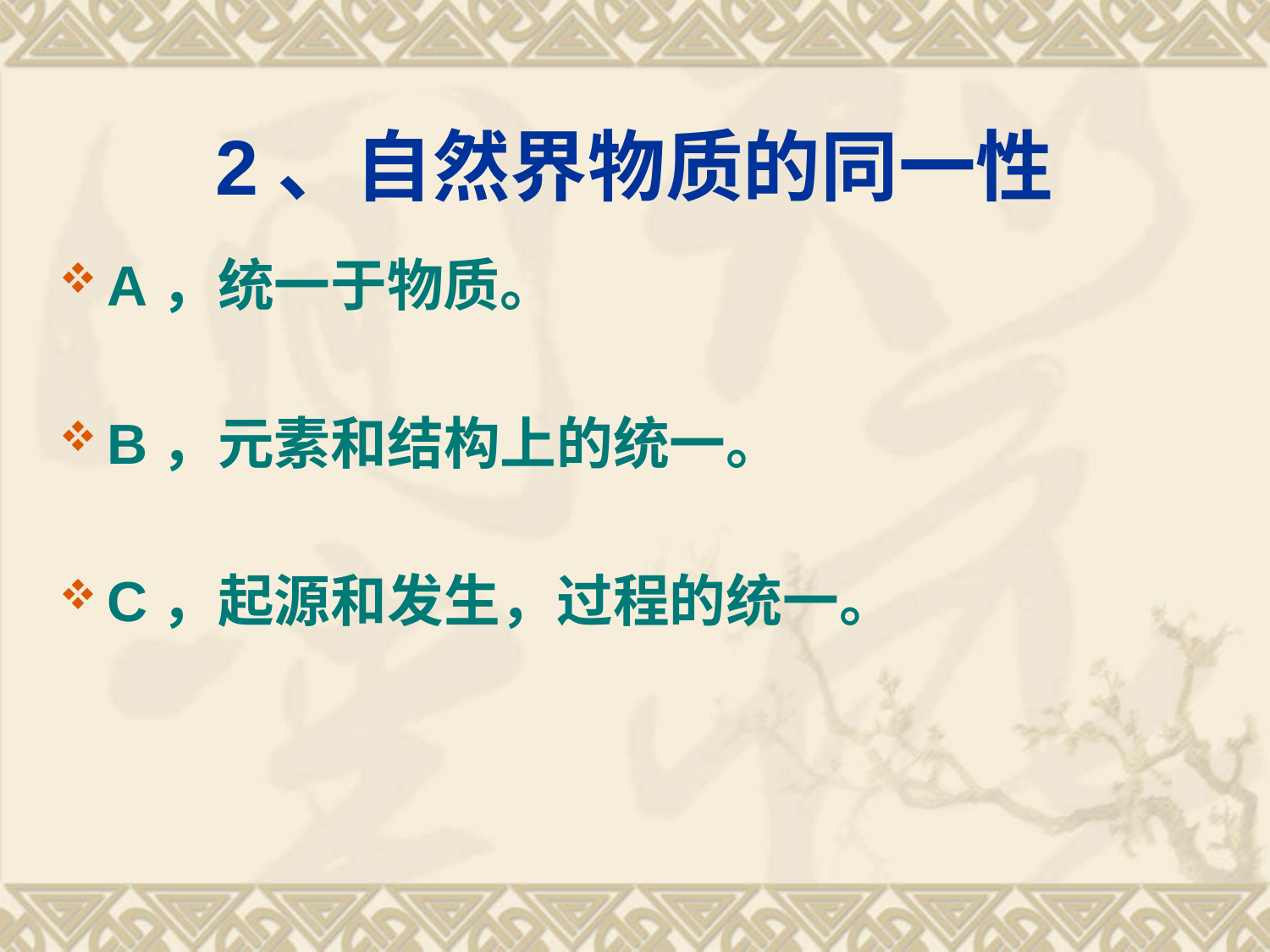

# 2、自然界物质的同一性
A，统一于物质。

B，元素和结构上的统一。

C，起源和发生，过程的统一。